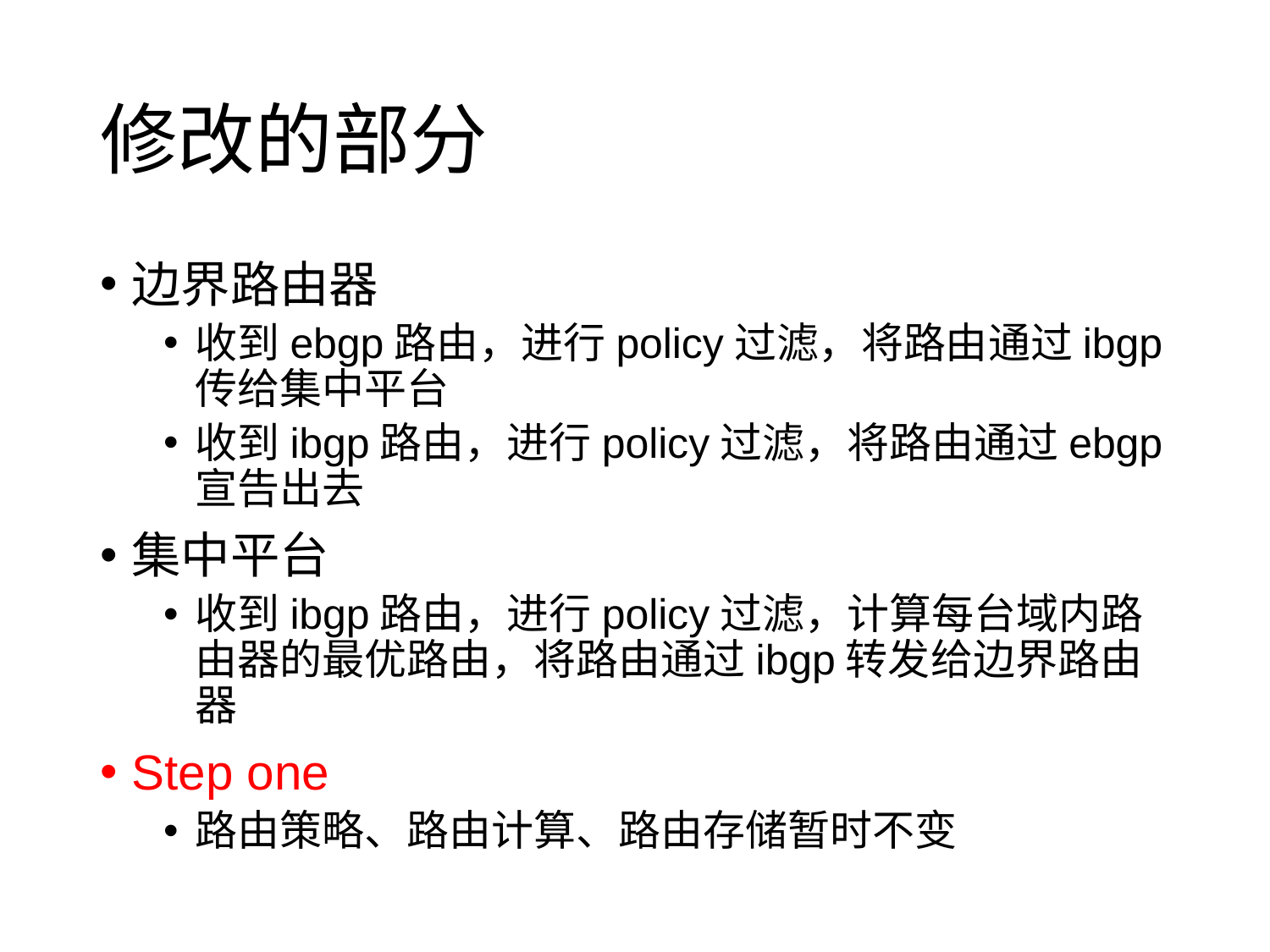

# 修改的部分
边界路由器
收到ebgp路由，进行policy过滤，将路由通过ibgp传给集中平台
收到ibgp路由，进行policy过滤，将路由通过ebgp宣告出去
集中平台
收到ibgp路由，进行policy过滤，计算每台域内路由器的最优路由，将路由通过ibgp转发给边界路由器
Step one
路由策略、路由计算、路由存储暂时不变